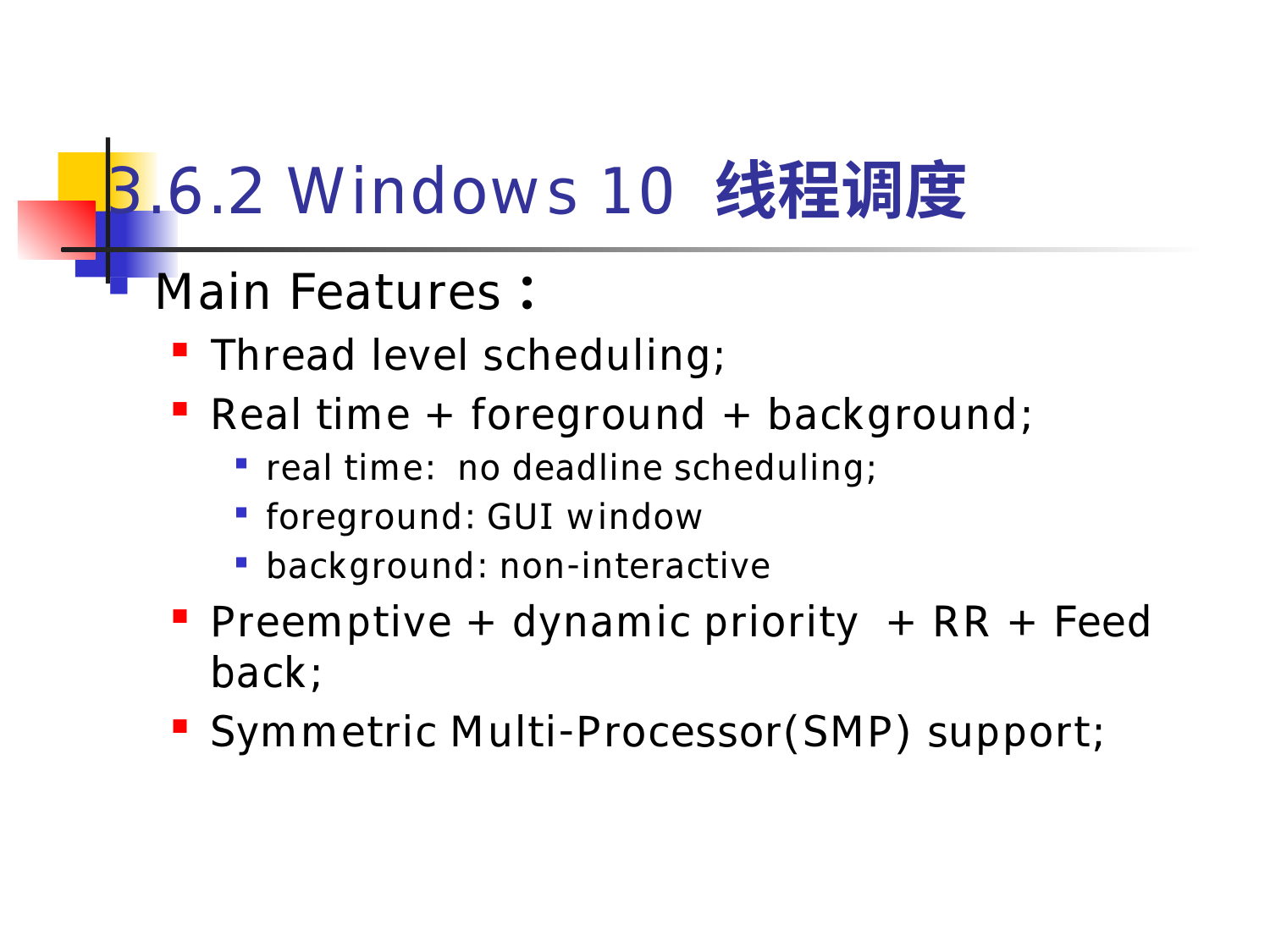

# 3.6.2 Windows 10 线程调度
Main Features：
Thread level scheduling;
Real time + foreground + background;
real time:  no deadline scheduling;
foreground: GUI window
background: non-interactive
Preemptive + dynamic priority  + RR + Feed back;
Symmetric Multi-Processor(SMP) support;